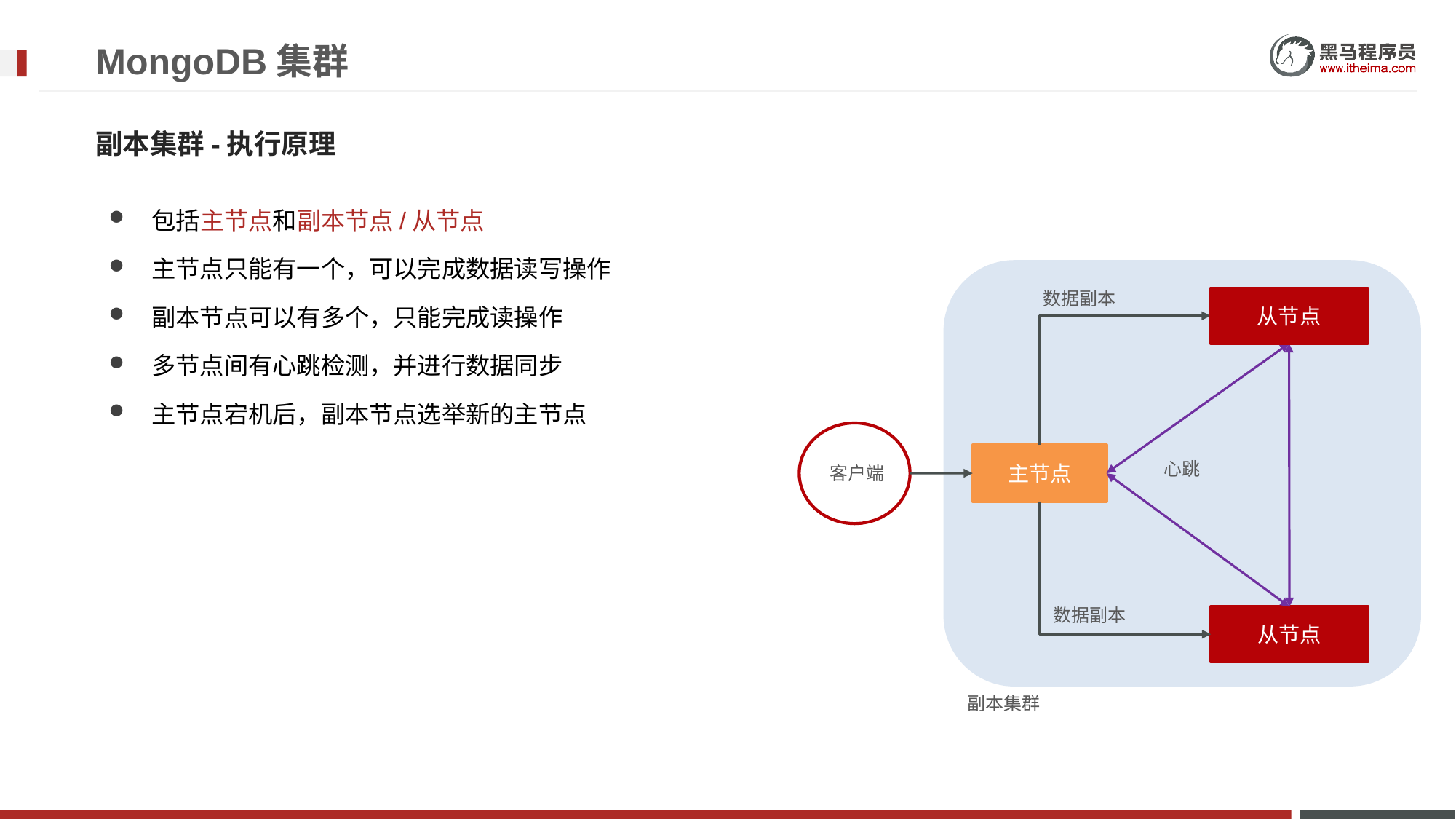

# MongoDB集群
副本集群-执行原理
包括主节点和副本节点/从节点
主节点只能有一个，可以完成数据读写操作
副本节点可以有多个，只能完成读操作
多节点间有心跳检测，并进行数据同步
主节点宕机后，副本节点选举新的主节点

数据副本
从节点

主节点
心跳
客户端
数据副本
从节点
副本集群